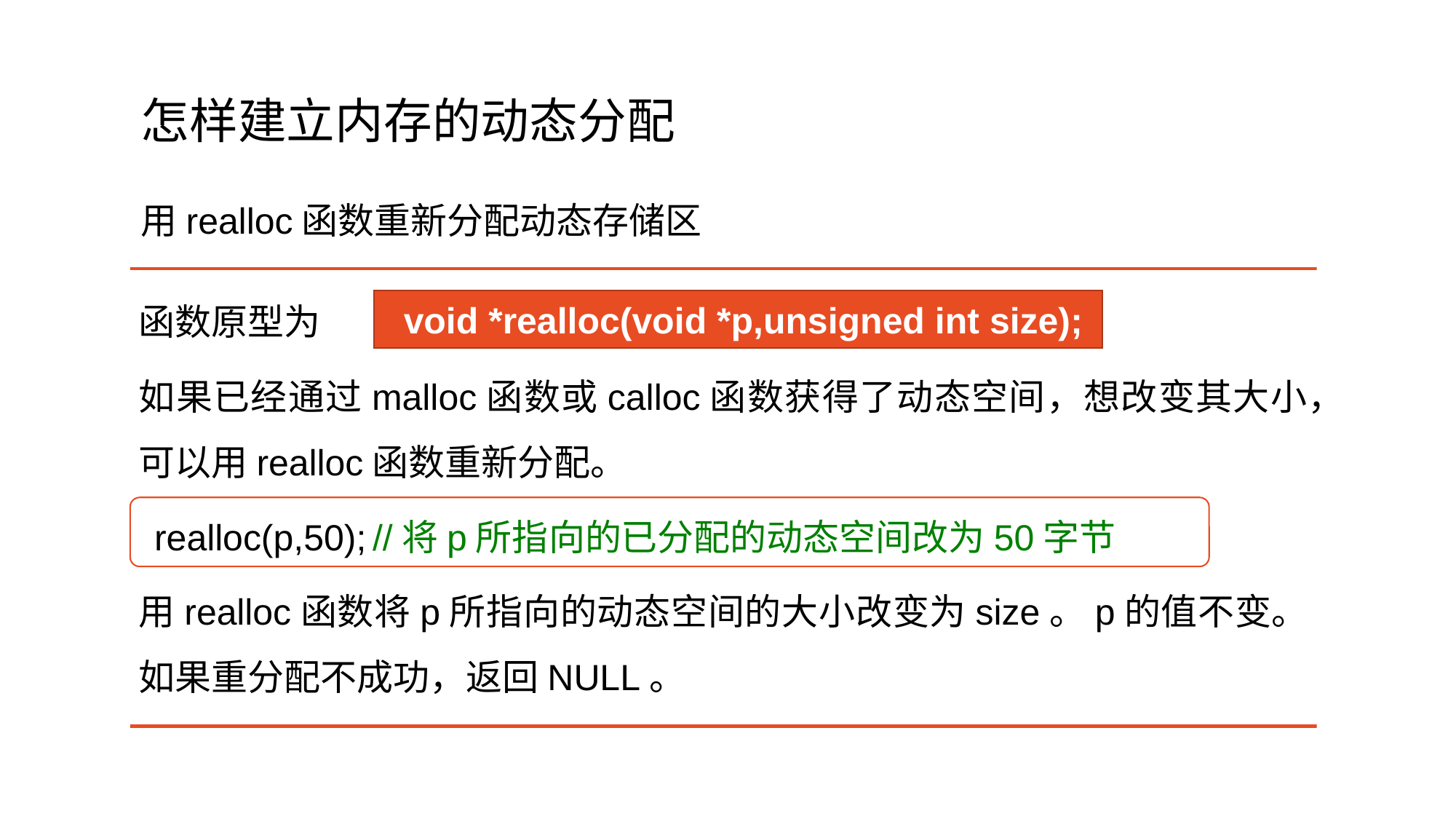

# 怎样建立内存的动态分配

用realloc函数重新分配动态存储区
函数原型为
如果已经通过malloc函数或calloc函数获得了动态空间，想改变其大小，可以用realloc函数重新分配。

用realloc函数将p所指向的动态空间的大小改变为size。p的值不变。如果重分配不成功，返回NULL。
void *realloc(void *p,unsigned int size);
realloc(p,50);	//将p所指向的已分配的动态空间改为50字节